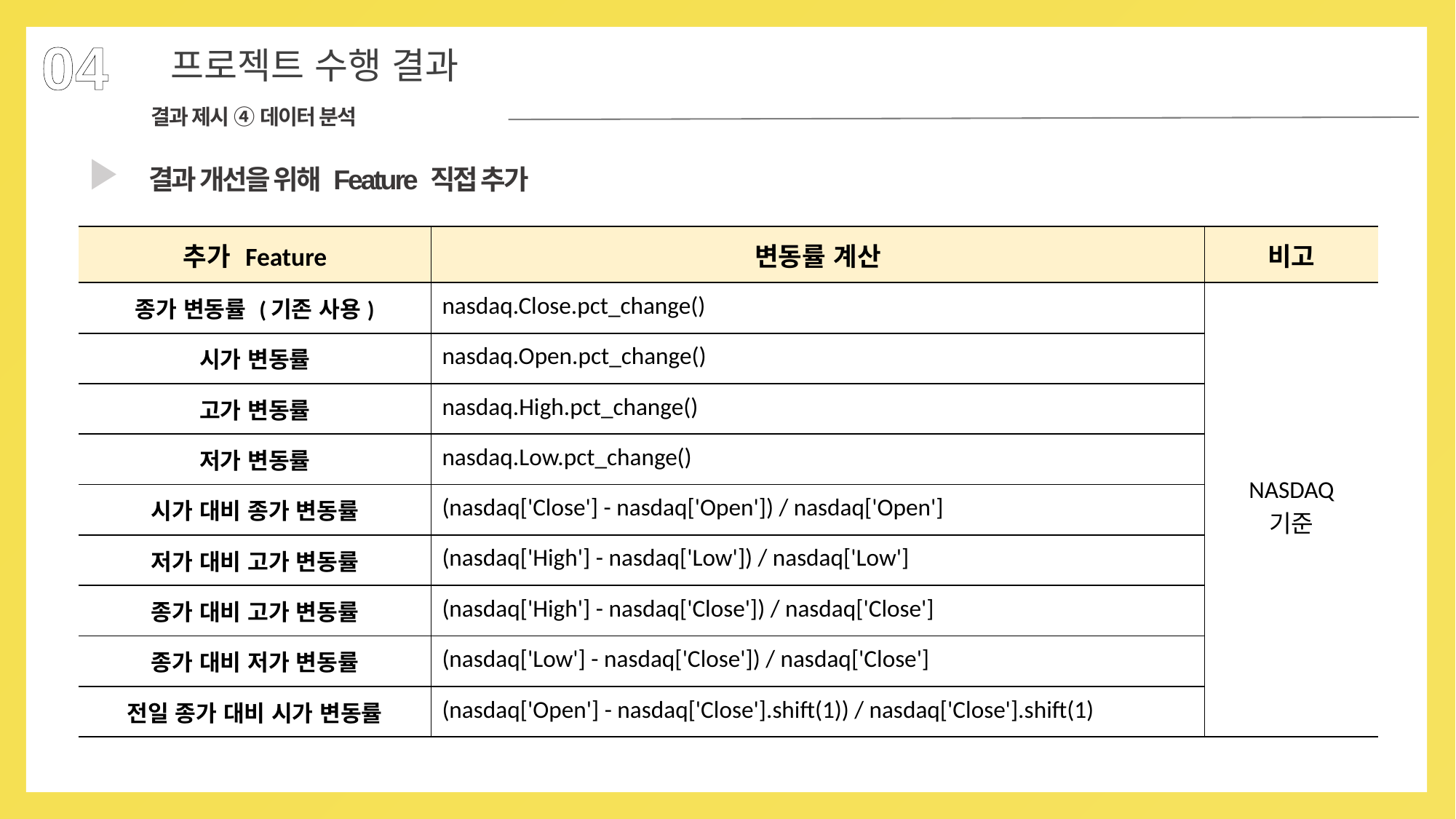

04

프로젝트 수행 결과
결과 제시 ④ 데이터 분석
▶
결과 개선을 위해 Feature 직접 추가
| 추가 Feature | 변동률 계산 | 비고 |
| --- | --- | --- |
| 종가 변동률 (기존 사용) | nasdaq.Close.pct\_change() | NASDAQ 기준 |
| 시가 변동률 | nasdaq.Open.pct\_change() |  |
| 고가 변동률 | nasdaq.High.pct\_change() |  |
| 저가 변동률 | nasdaq.Low.pct\_change() |  |
| 시가 대비 종가 변동률 | (nasdaq['Close'] - nasdaq['Open']) / nasdaq['Open'] |  |
| 저가 대비 고가 변동률 | (nasdaq['High'] - nasdaq['Low']) / nasdaq['Low'] |  |
| 종가 대비 고가 변동률 | (nasdaq['High'] - nasdaq['Close']) / nasdaq['Close'] |  |
| 종가 대비 저가 변동률 | (nasdaq['Low'] - nasdaq['Close']) / nasdaq['Close'] |  |
| 전일 종가 대비 시가 변동률 | (nasdaq['Open'] - nasdaq['Close'].shift(1)) / nasdaq['Close'].shift(1) |  |